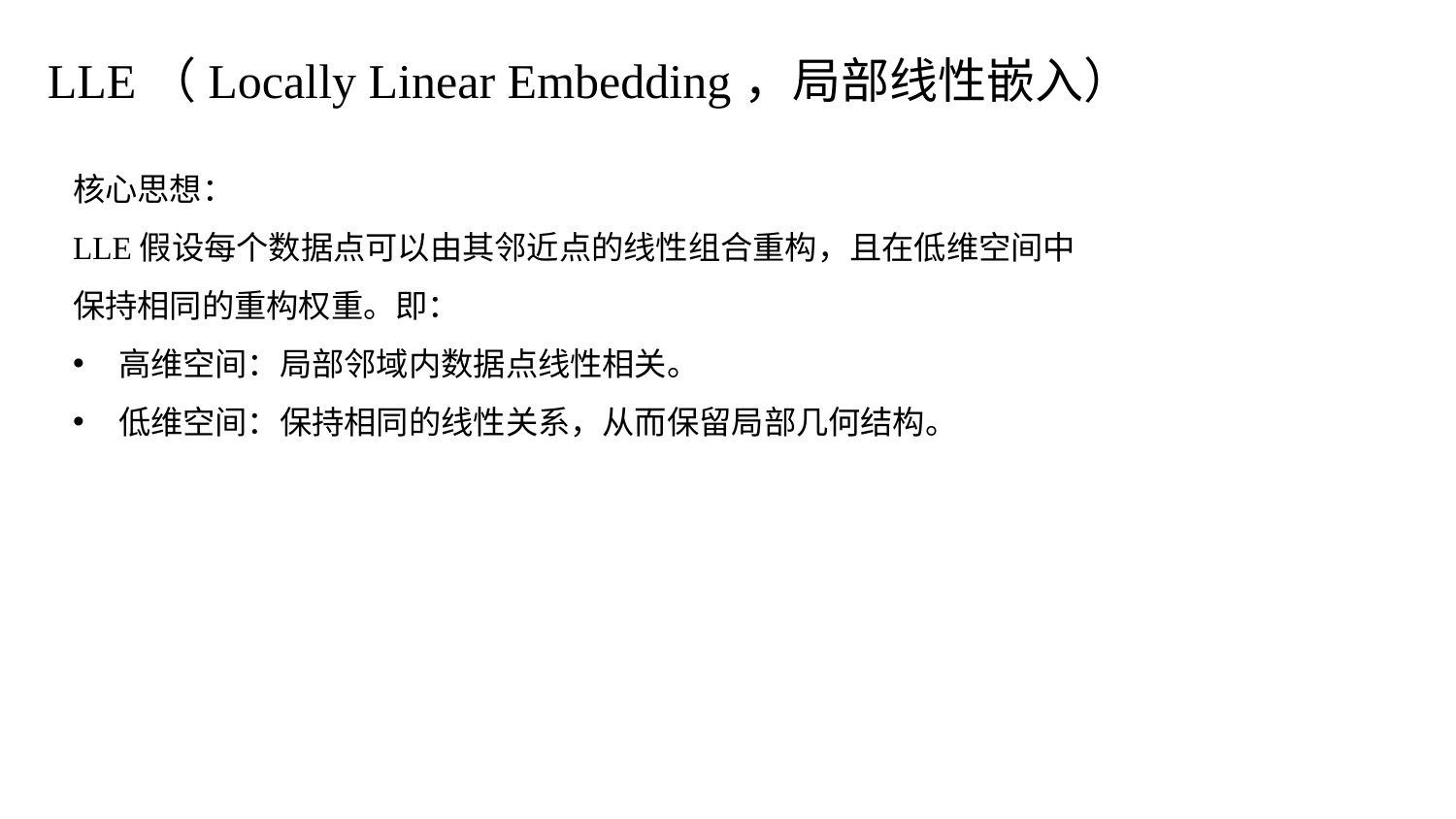

LLE（Locally Linear Embedding，局部线性嵌入）
核心思想：
LLE假设每个数据点可以由其邻近点的线性组合重构，且在低维空间中保持相同的重构权重。即：
高维空间：局部邻域内数据点线性相关。
低维空间：保持相同的线性关系，从而保留局部几何结构。